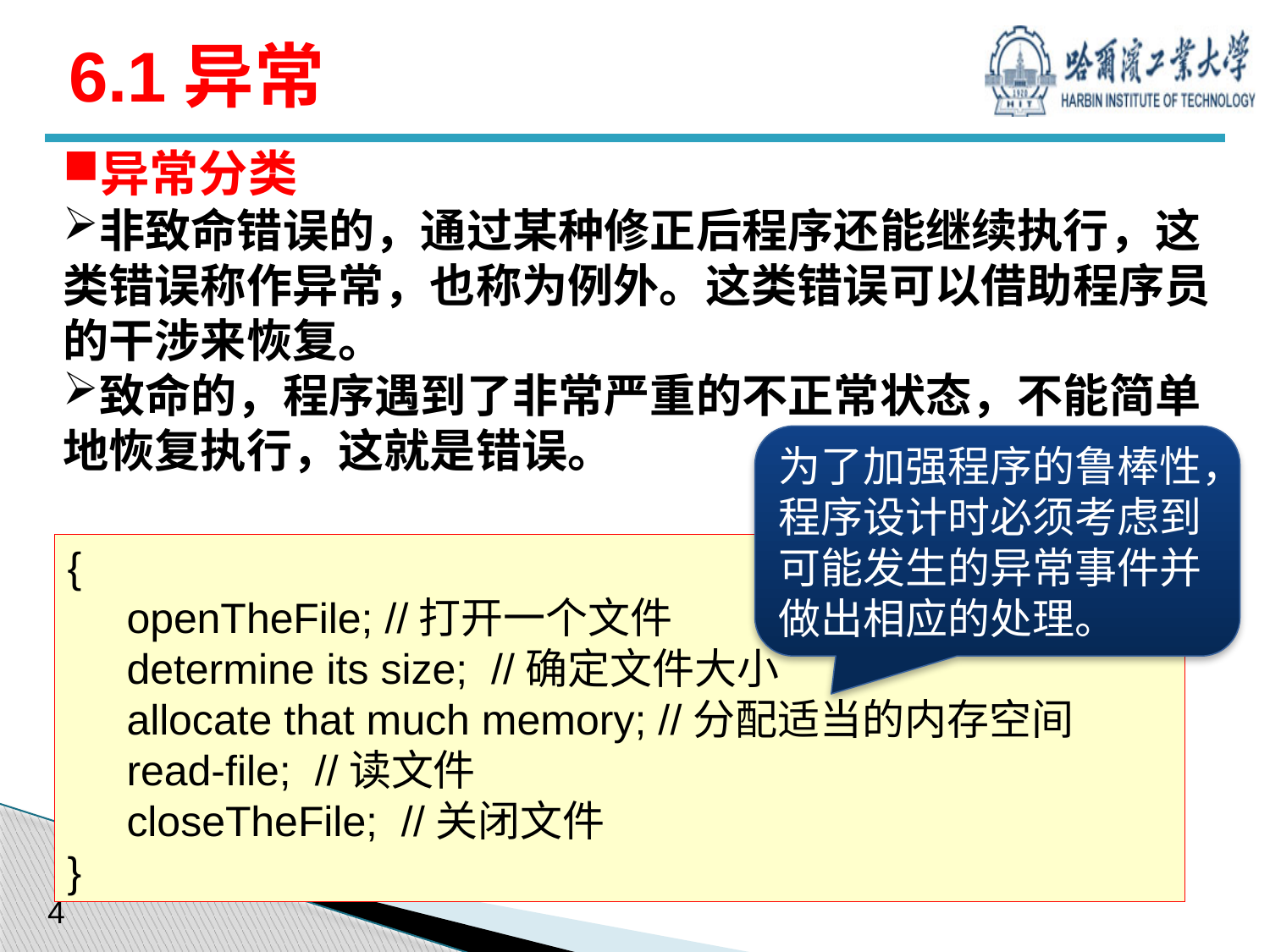

# 6.1异常
异常分类
非致命错误的，通过某种修正后程序还能继续执行，这类错误称作异常，也称为例外。这类错误可以借助程序员的干涉来恢复。
致命的，程序遇到了非常严重的不正常状态，不能简单地恢复执行，这就是错误。
为了加强程序的鲁棒性，程序设计时必须考虑到可能发生的异常事件并做出相应的处理。
{
     openTheFile; //打开一个文件
     determine its size;  //确定文件大小
     allocate that much memory; //分配适当的内存空间
     read-file;  //读文件
     closeTheFile;  //关闭文件
}